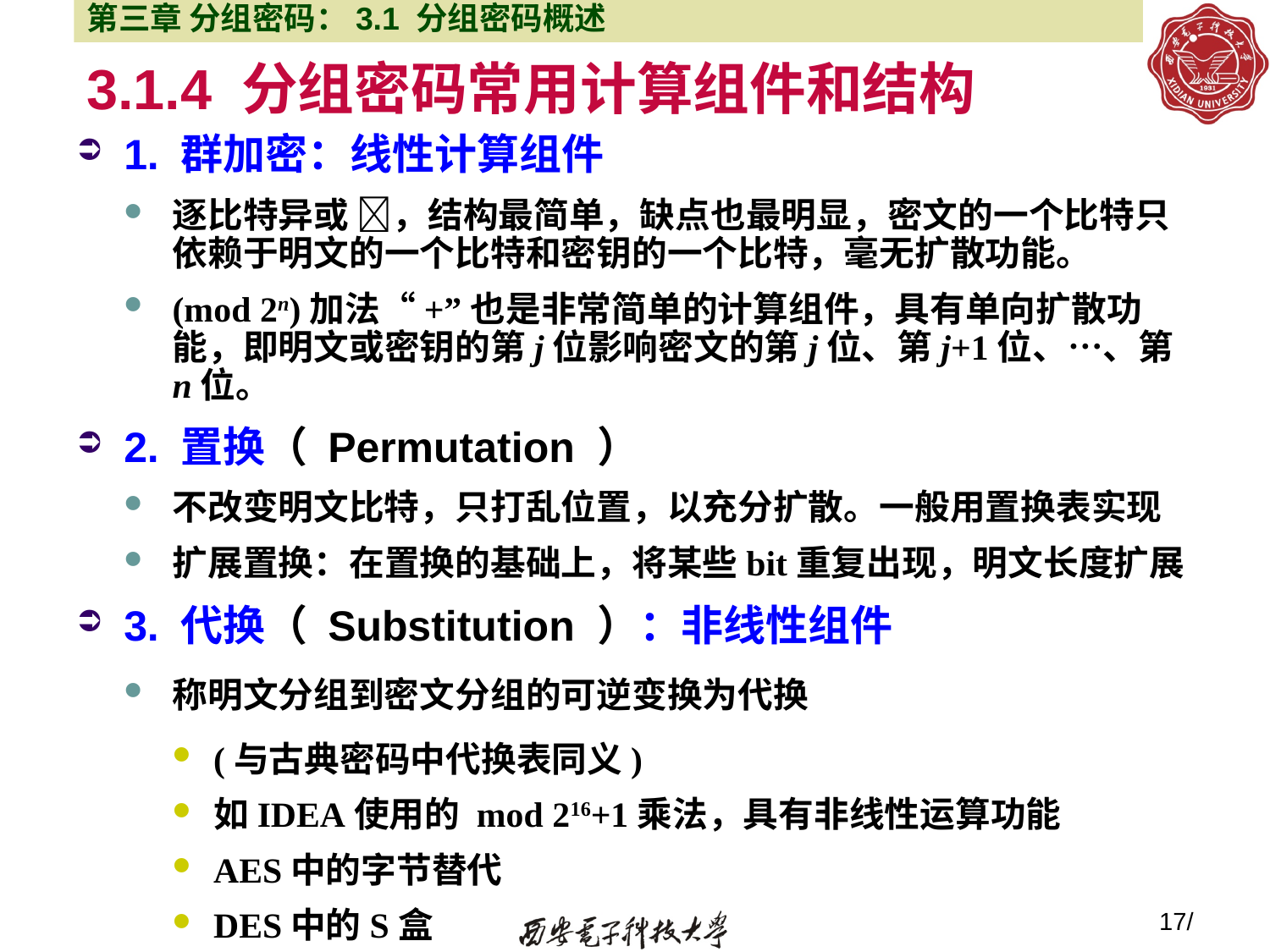

第三章 分组密码：3.1 分组密码概述
# 3.1.4 分组密码常用计算组件和结构
1. 群加密：线性计算组件
逐比特异或 ⊕，结构最简单，缺点也最明显，密文的一个比特只依赖于明文的一个比特和密钥的一个比特，毫无扩散功能。
(mod 2n)加法“+”也是非常简单的计算组件，具有单向扩散功能，即明文或密钥的第j位影响密文的第j位、第j+1位、…、第n位。
2. 置换（ Permutation ）
不改变明文比特，只打乱位置，以充分扩散。一般用置换表实现
扩展置换：在置换的基础上，将某些bit重复出现，明文长度扩展
3. 代换（ Substitution ）：非线性组件
称明文分组到密文分组的可逆变换为代换
(与古典密码中代换表同义)
如IDEA使用的 mod 216+1乘法，具有非线性运算功能
AES中的字节替代
DES中的S盒
17/